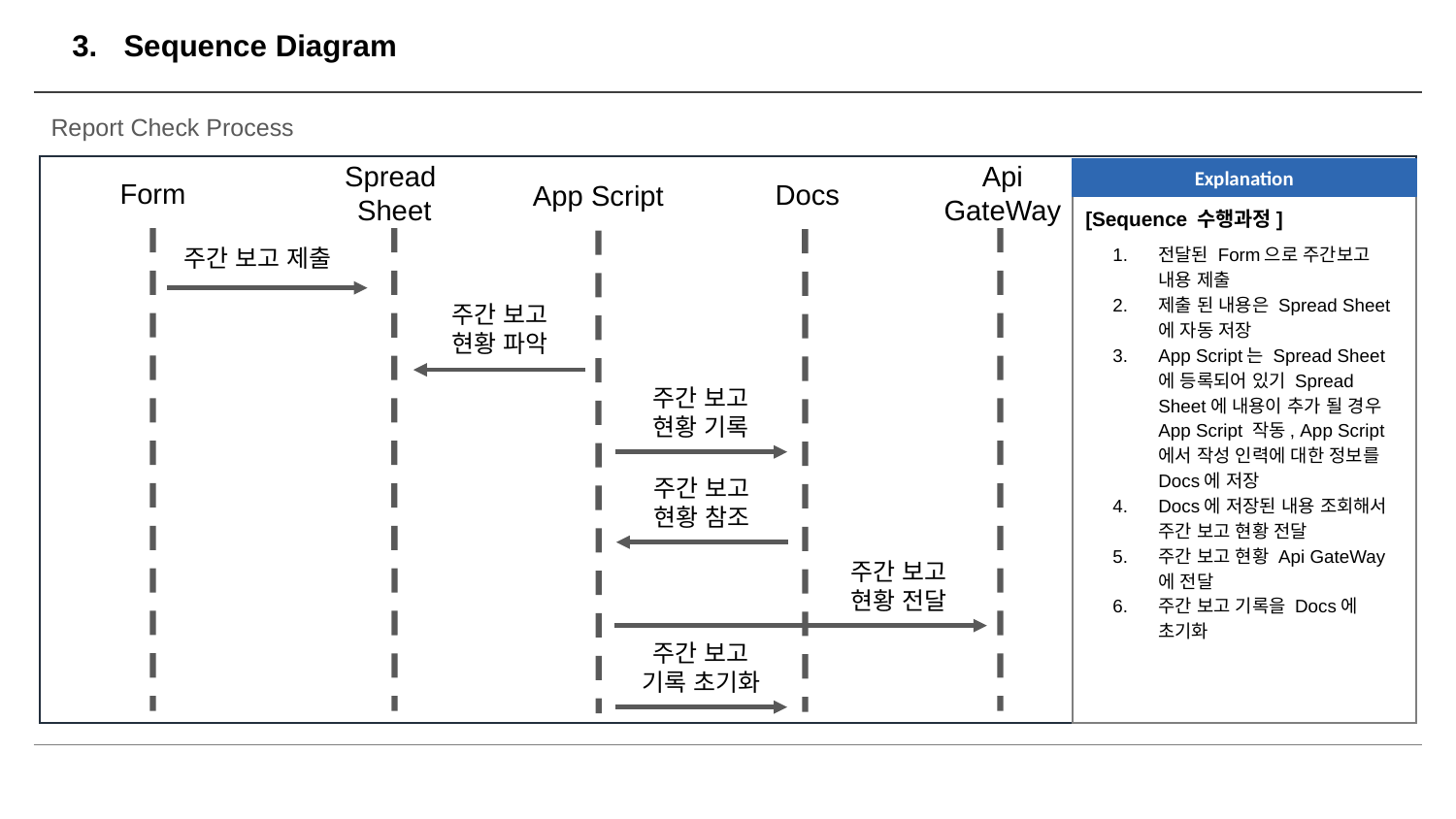

# Sequence Diagram
Report Check Process

Form
Spread
Sheet
Api
GateWay
Docs
Explanation
App Script

[Sequence 수행과정]
전달된 Form으로 주간보고 내용 제출
제출 된 내용은 Spread Sheet에 자동 저장
App Script는 Spread Sheet에 등록되어 있기 Spread Sheet에 내용이 추가 될 경우 App Script 작동, App Script에서 작성 인력에 대한 정보를 Docs에 저장
Docs에 저장된 내용 조회해서 주간 보고 현황 전달
주간 보고 현황 Api GateWay에 전달
주간 보고 기록을 Docs에 초기화
주간 보고 제출
주간 보고
현황 파악
주간 보고
현황 기록
주간 보고
현황 참조
주간 보고
현황 전달
주간 보고
기록 초기화